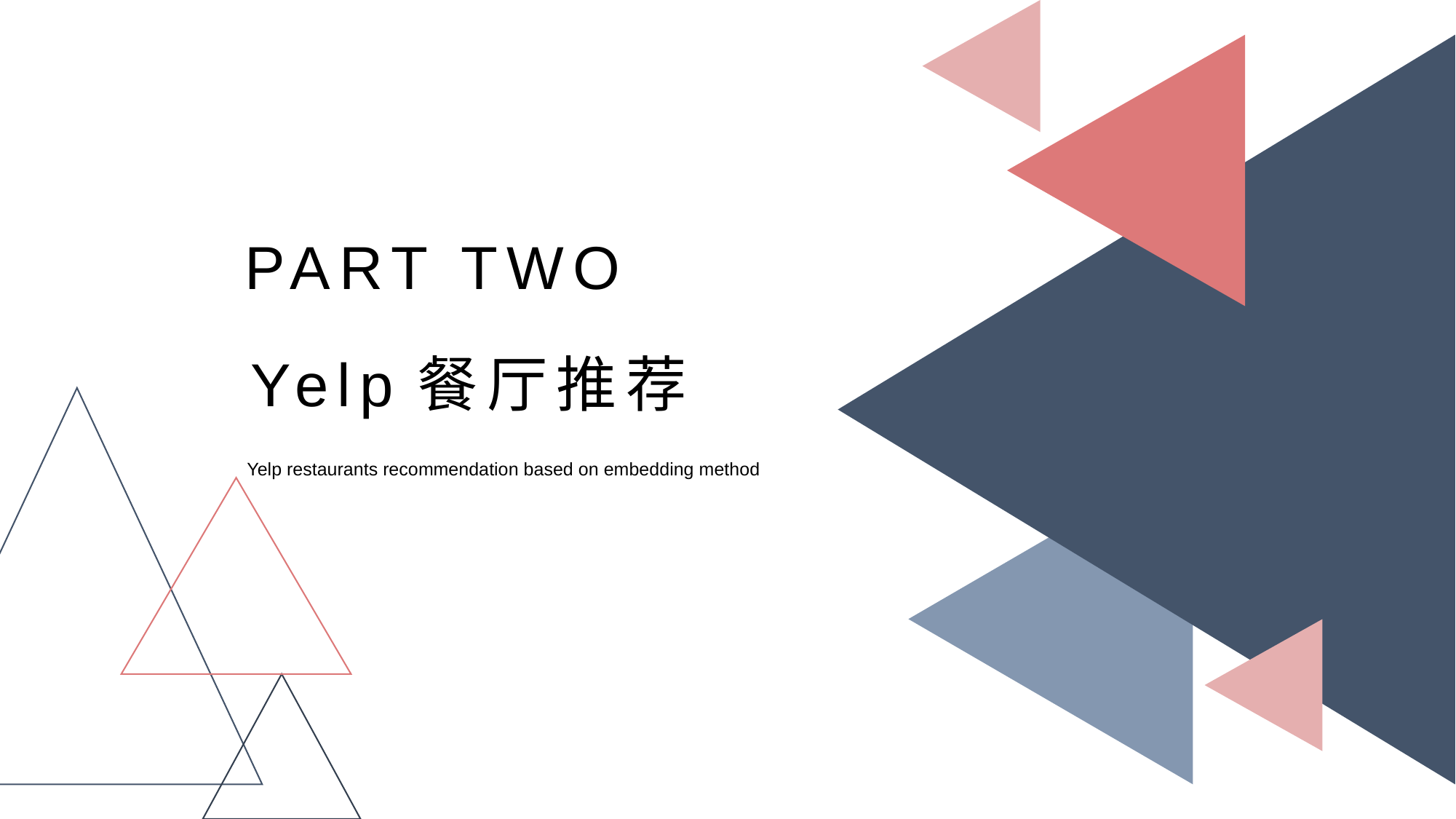

PART TWO
Yelp餐厅推荐
Yelp restaurants recommendation based on embedding method